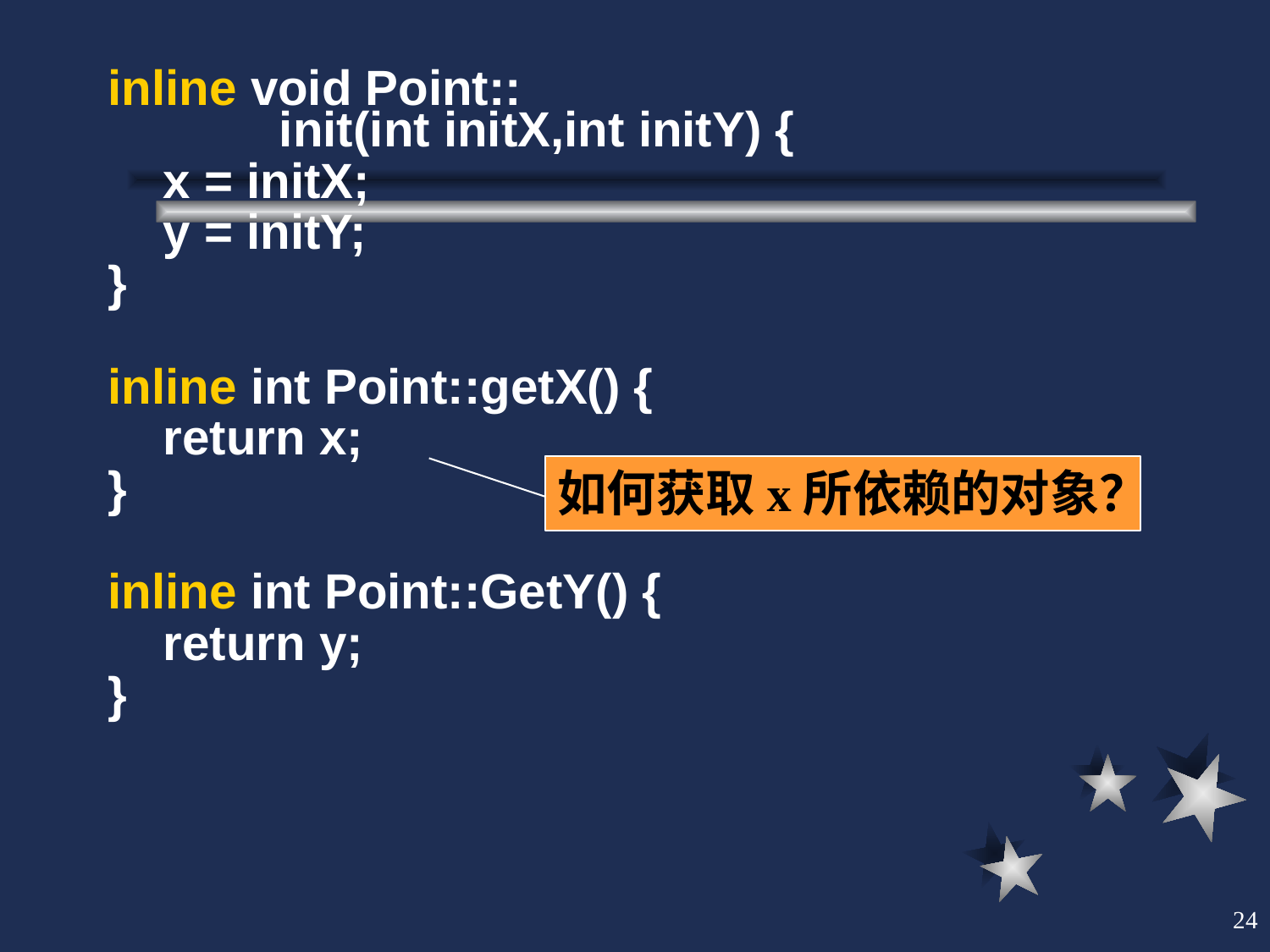

inline void Point::
         init(int initX,int initY) {
    x = initX;
    y = initY;
}

inline int Point::getX() {
    return x;
}

inline int Point::GetY() {
    return y;
}
如何获取x所依赖的对象？
24